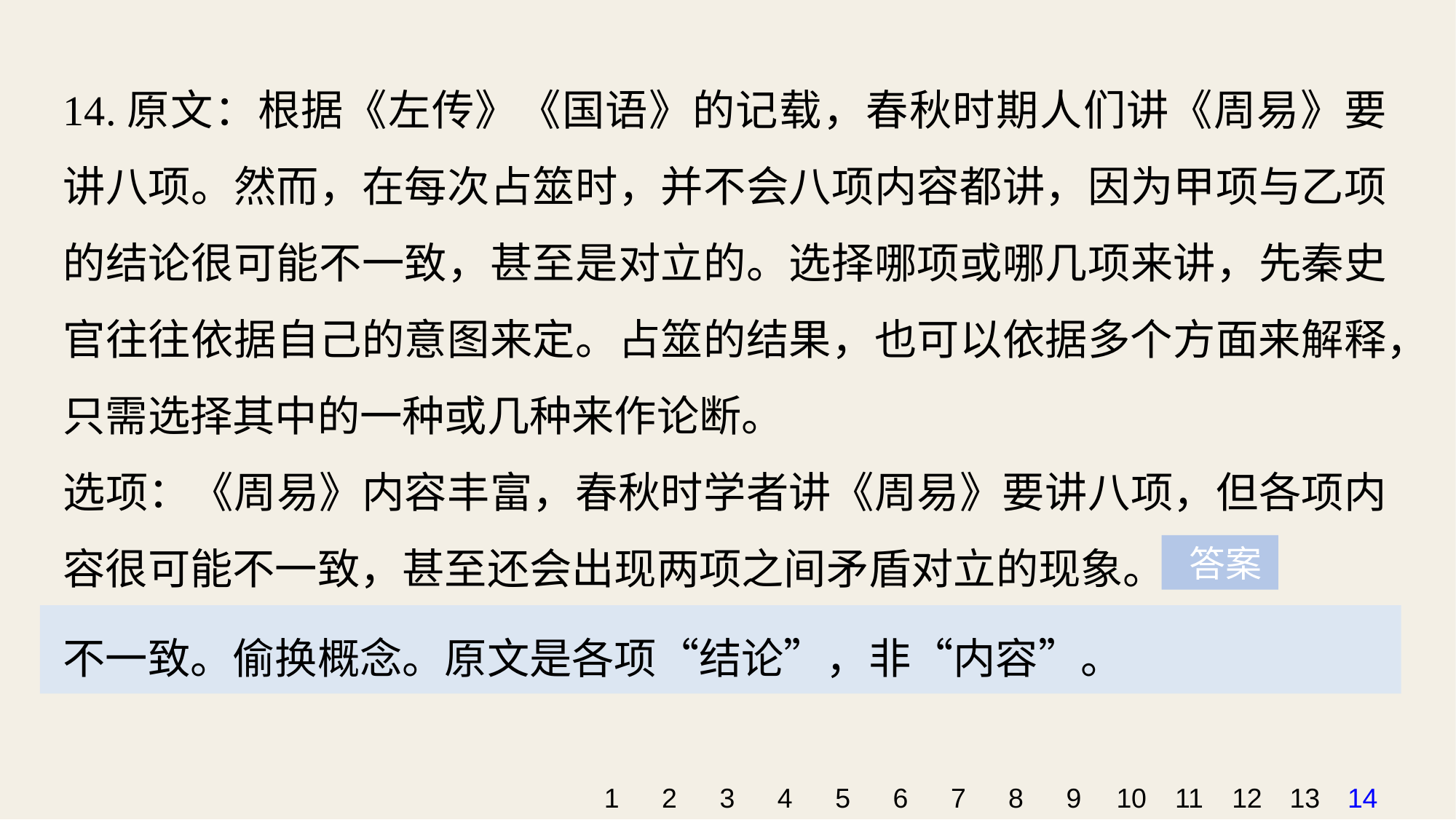

14.原文：根据《左传》《国语》的记载，春秋时期人们讲《周易》要讲八项。然而，在每次占筮时，并不会八项内容都讲，因为甲项与乙项的结论很可能不一致，甚至是对立的。选择哪项或哪几项来讲，先秦史官往往依据自己的意图来定。占筮的结果，也可以依据多个方面来解释，只需选择其中的一种或几种来作论断。
选项：《周易》内容丰富，春秋时学者讲《周易》要讲八项，但各项内容很可能不一致，甚至还会出现两项之间矛盾对立的现象。
 答案
不一致。偷换概念。原文是各项“结论”，非“内容”。

1
2
3
4
5
6
7
8
9
10
11
12
13
14